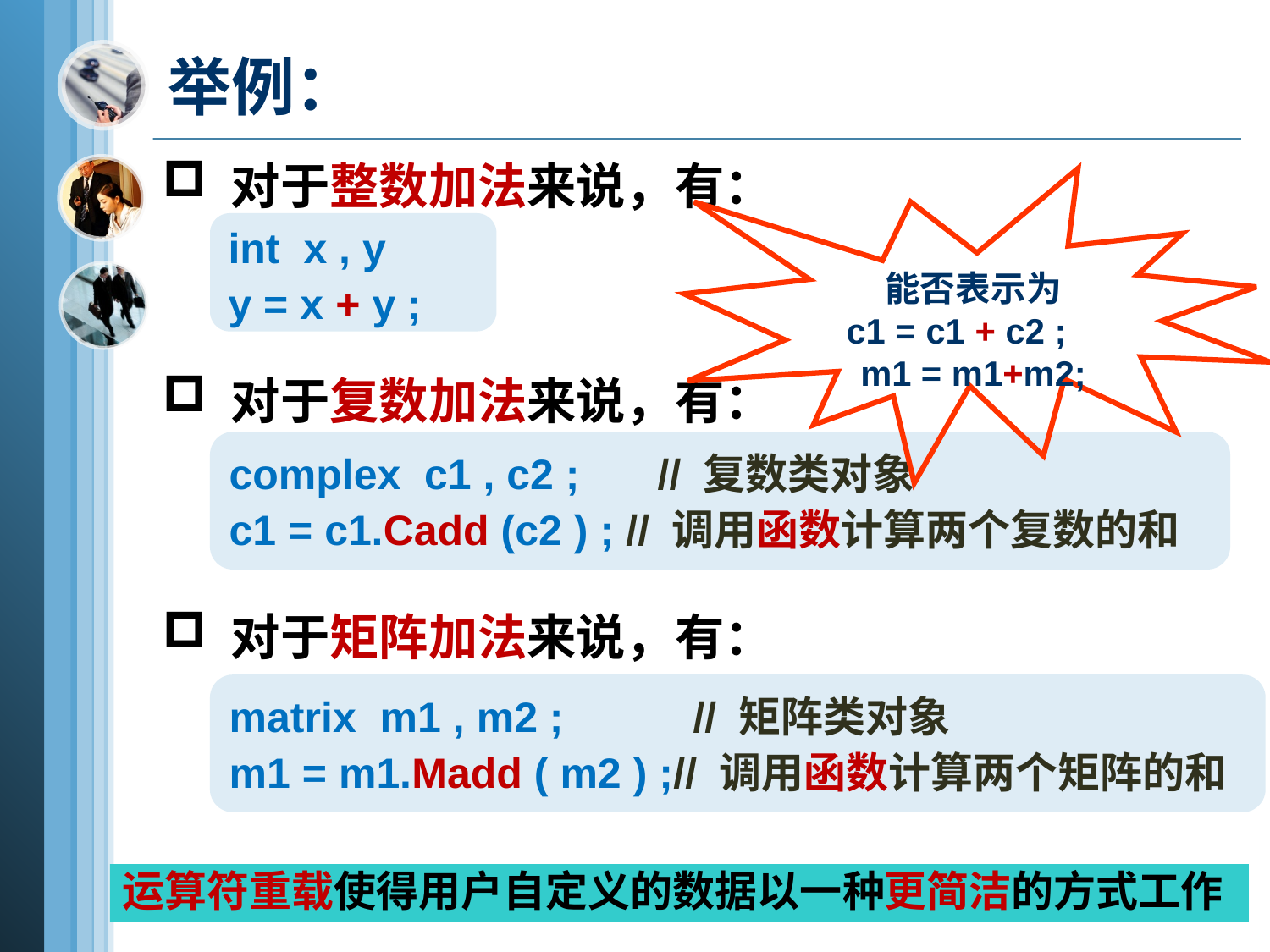

# 举例：
 对于整数加法来说，有：
能否表示为
c1 = c1 + c2 ;
m1 = m1+m2;
int  x , y
y = x + y ;
 对于复数加法来说，有：

complex  c1 , c2 ;  	    // 复数类对象
c1 = c1.Cadd (c2 ) ; // 调用函数计算两个复数的和

 对于矩阵加法来说，有：

matrix  m1 , m2 ;	       // 矩阵类对象
m1 = m1.Madd ( m2 ) ;// 调用函数计算两个矩阵的和

运算符重载使得用户自定义的数据以一种更简洁的方式工作